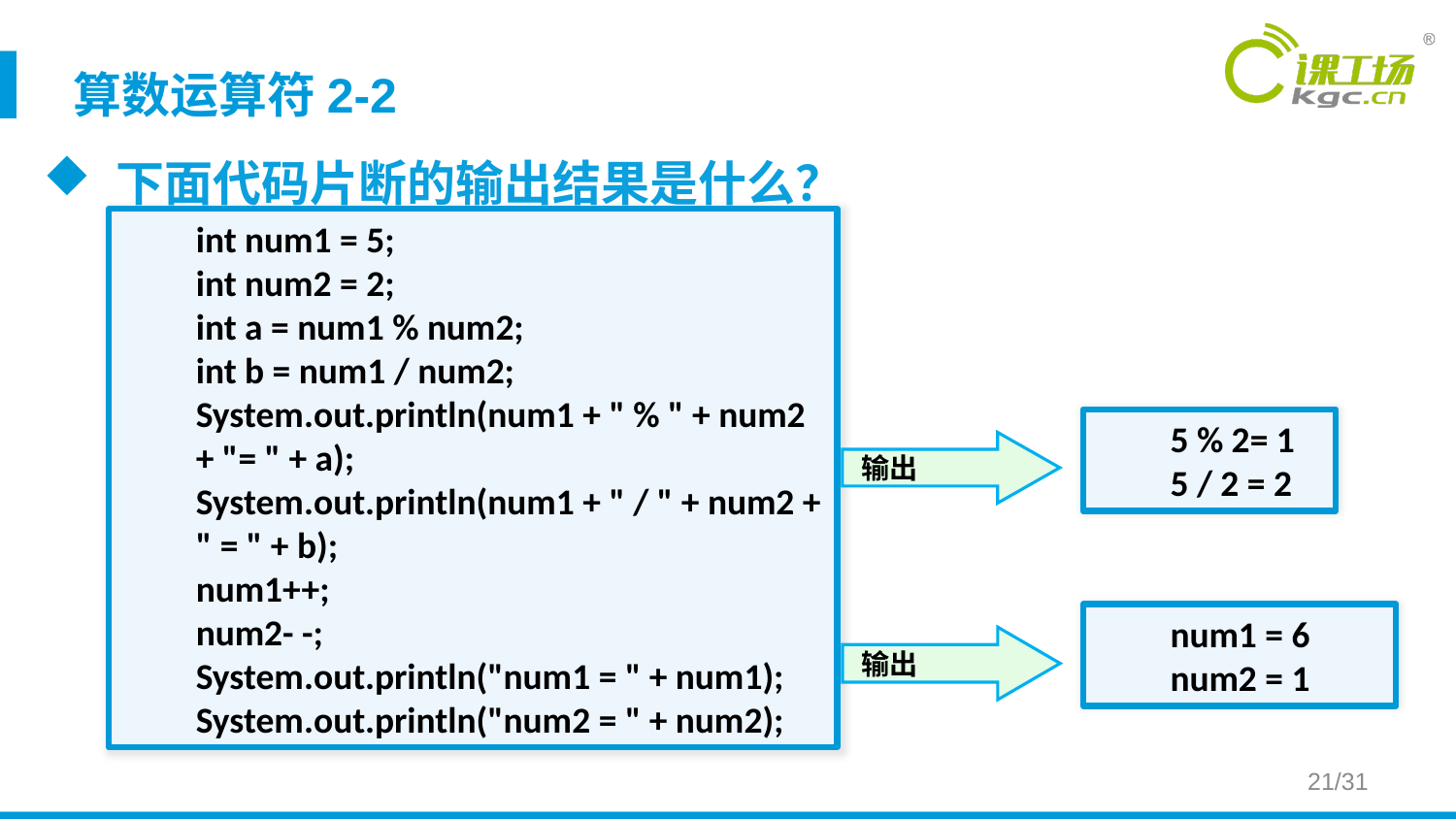

# 算数运算符2-2
下面代码片断的输出结果是什么？
int num1 = 5;
int num2 = 2;
int a = num1 % num2;
int b = num1 / num2;
System.out.println(num1 + " % " + num2 + "= " + a);
System.out.println(num1 + " / " + num2 + " = " + b);
num1++;
num2- -;
System.out.println("num1 = " + num1);
System.out.println("num2 = " + num2);
5 % 2= 1
5 / 2 = 2
输出
num1 = 6
num2 = 1
输出
21/31